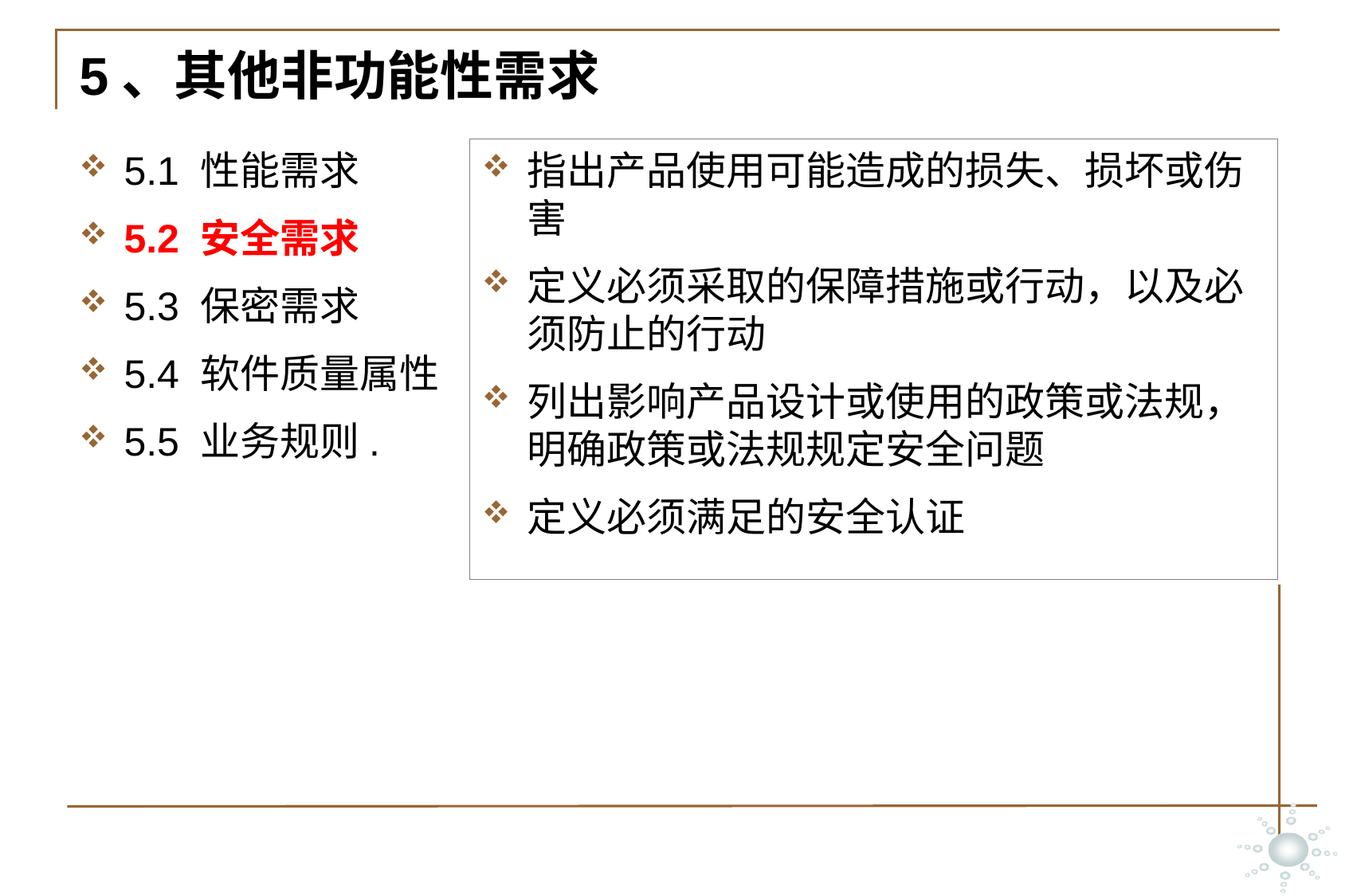

# 5、其他非功能性需求
5.1 性能需求
5.2 安全需求
5.3 保密需求
5.4 软件质量属性
5.5 业务规则.
指出产品使用可能造成的损失、损坏或伤害
定义必须采取的保障措施或行动，以及必须防止的行动
列出影响产品设计或使用的政策或法规，明确政策或法规规定安全问题
定义必须满足的安全认证
36